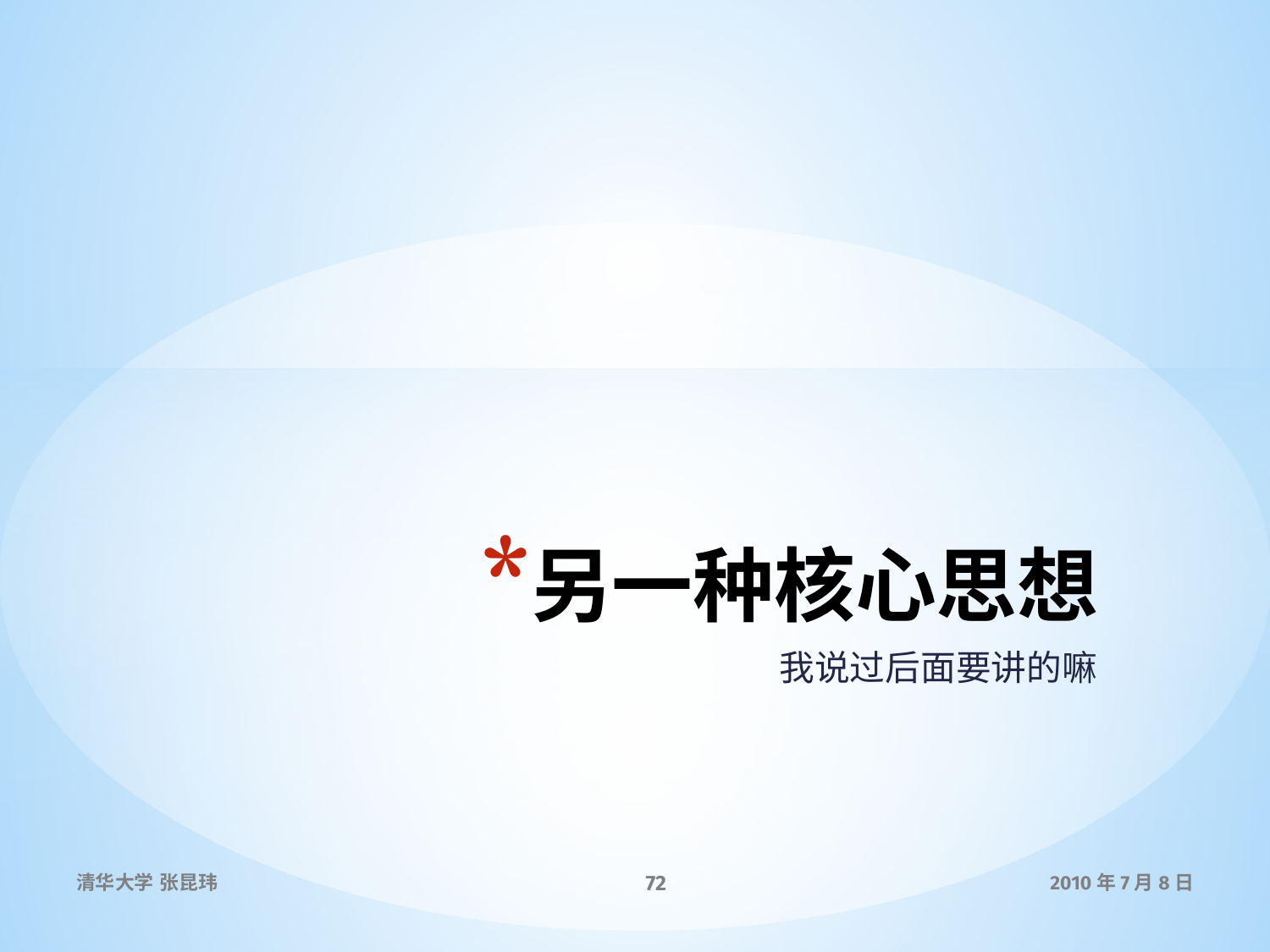

# 另一种核心思想
我说过后面要讲的嘛
清华大学 张昆玮
72
2010年7月8日